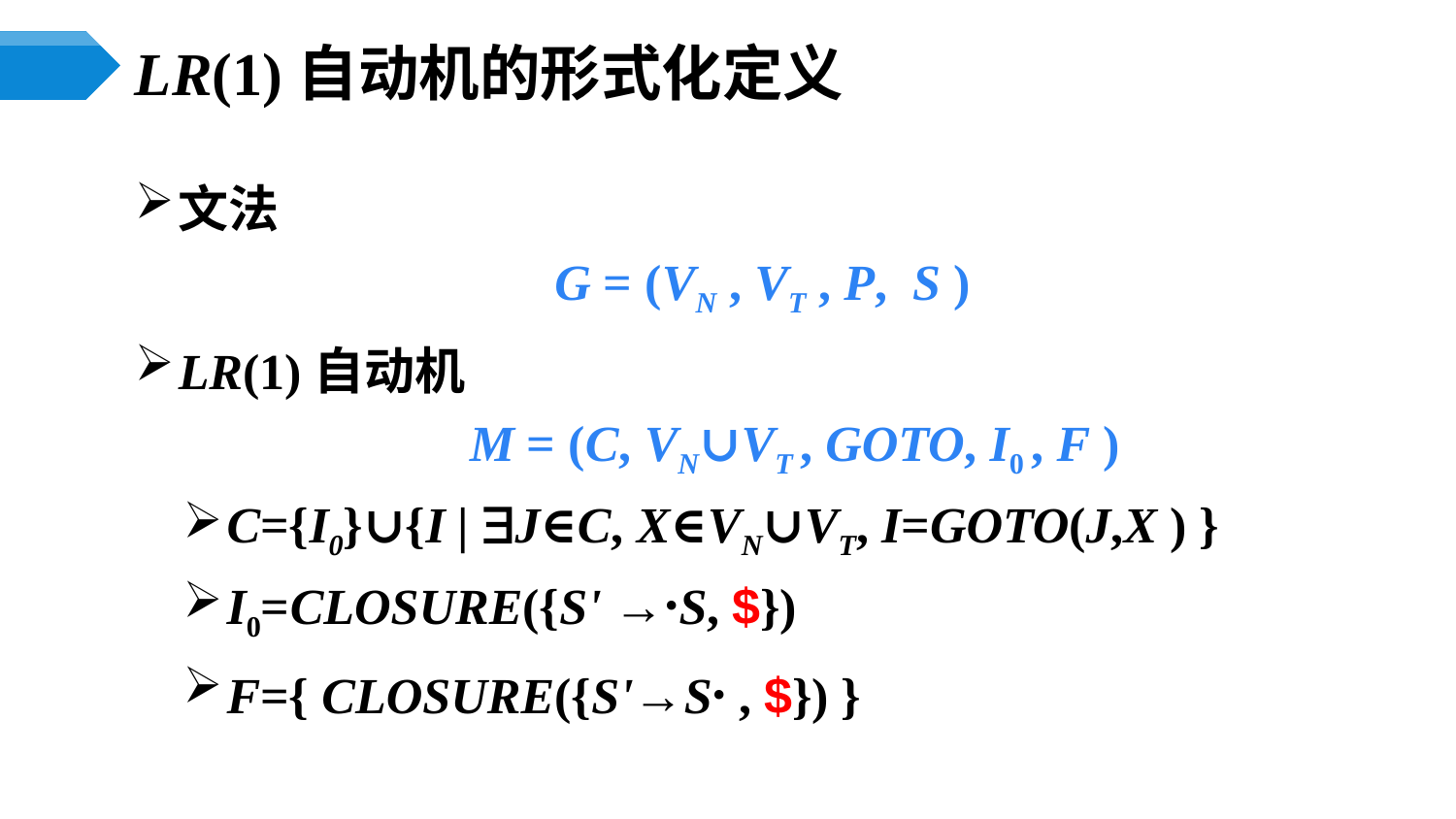

# LR(1)自动机的形式化定义
文法
G = (VN , VT , P,  S )
LR(1)自动机
			M = (C, VN∪VT , GOTO, I0 , F )
C={I0}∪{I | ∃J∈C, X∈VN∪VT, I=GOTO(J,X ) }
I0=CLOSURE({S' →·S, $})
F={ CLOSURE({S'→S· , $}) }